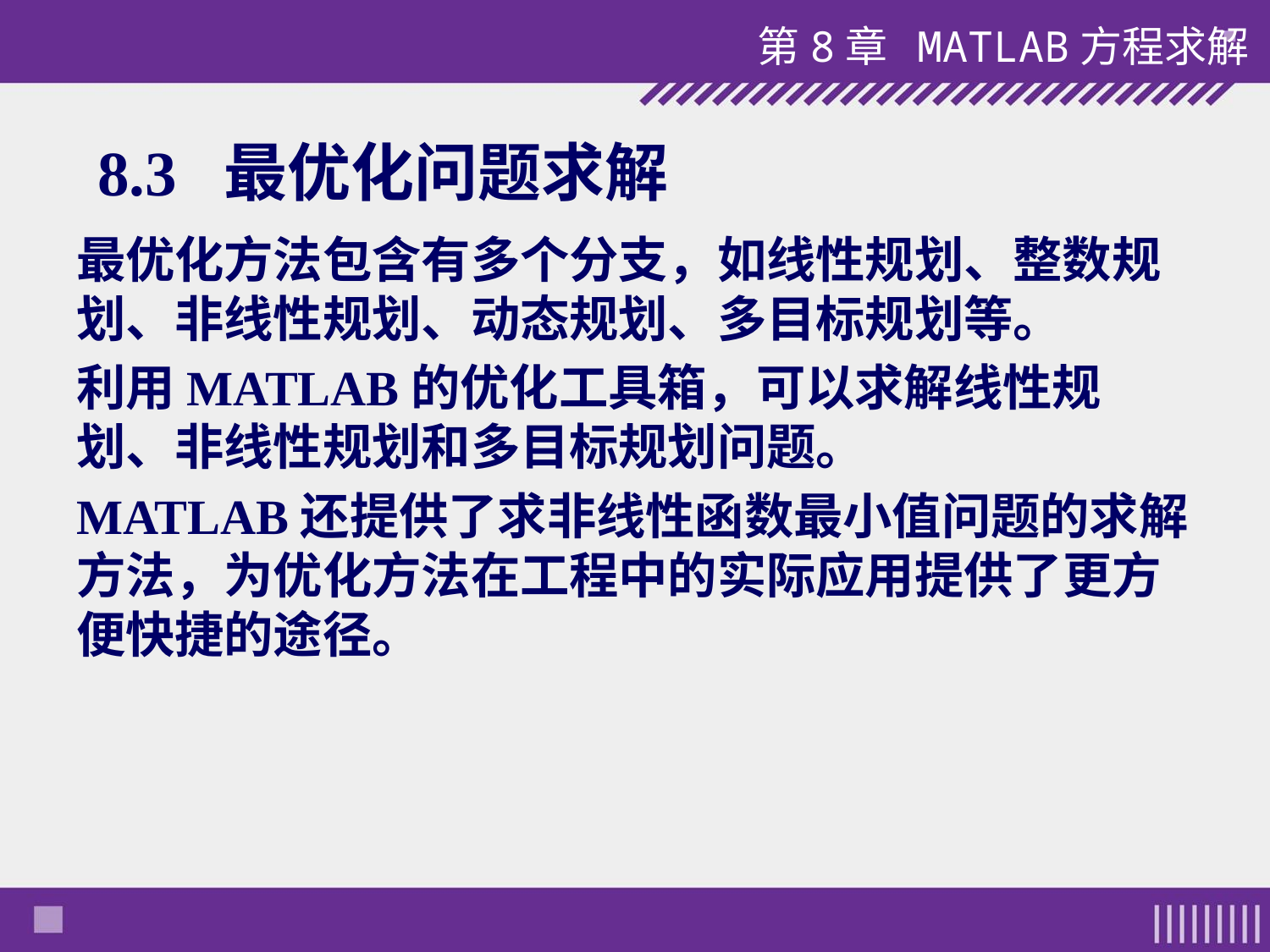

第8章  MATLAB方程求解
# 8.3  最优化问题求解
最优化方法包含有多个分支，如线性规划、整数规划、非线性规划、动态规划、多目标规划等。
利用MATLAB的优化工具箱，可以求解线性规划、非线性规划和多目标规划问题。
MATLAB还提供了求非线性函数最小值问题的求解方法，为优化方法在工程中的实际应用提供了更方便快捷的途径。